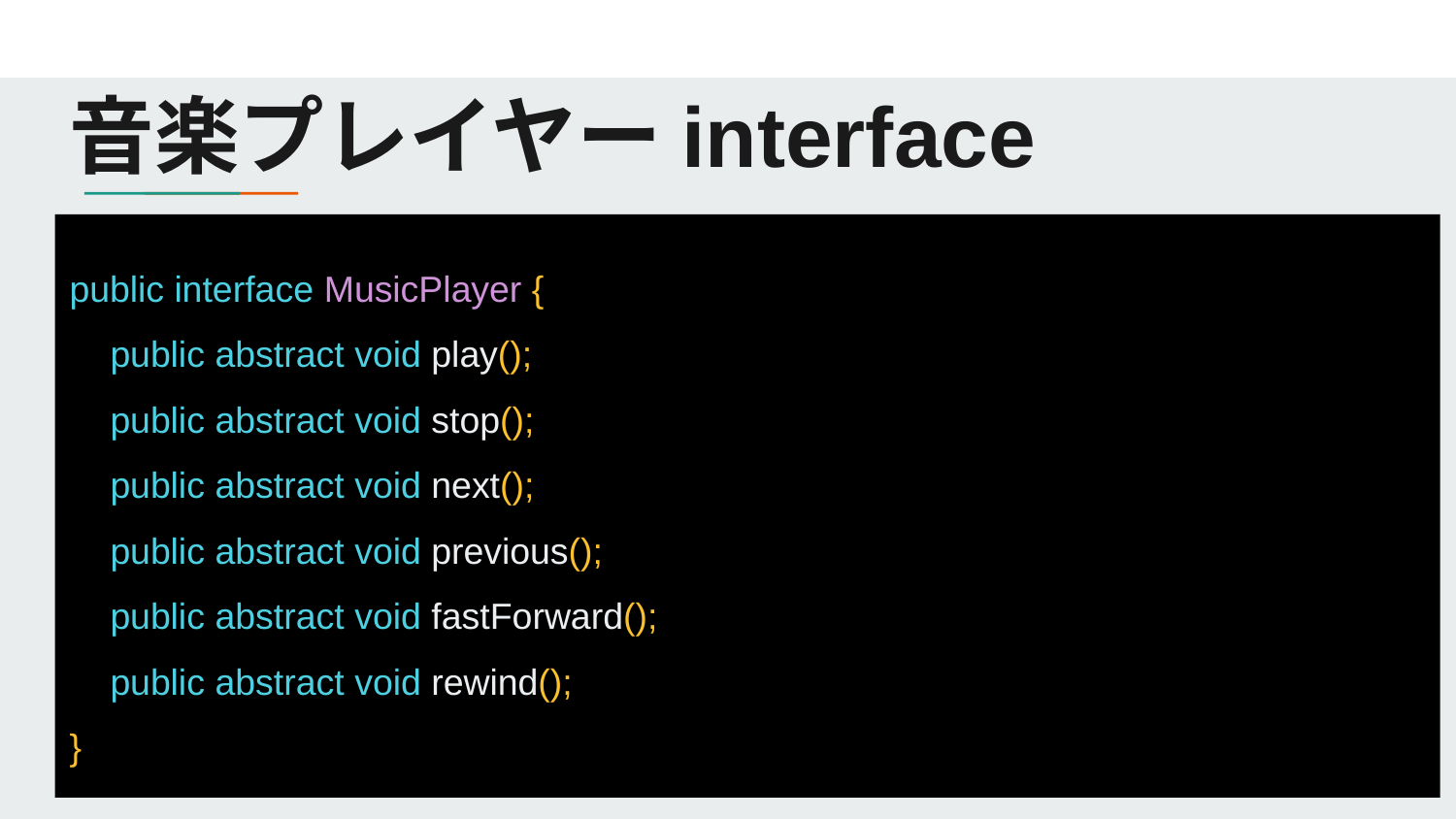

# 音楽プレイヤーinterface
public interface MusicPlayer {
    public abstract void play();
    public abstract void stop();
    public abstract void next();
    public abstract void previous();
    public abstract void fastForward();
    public abstract void rewind();
}